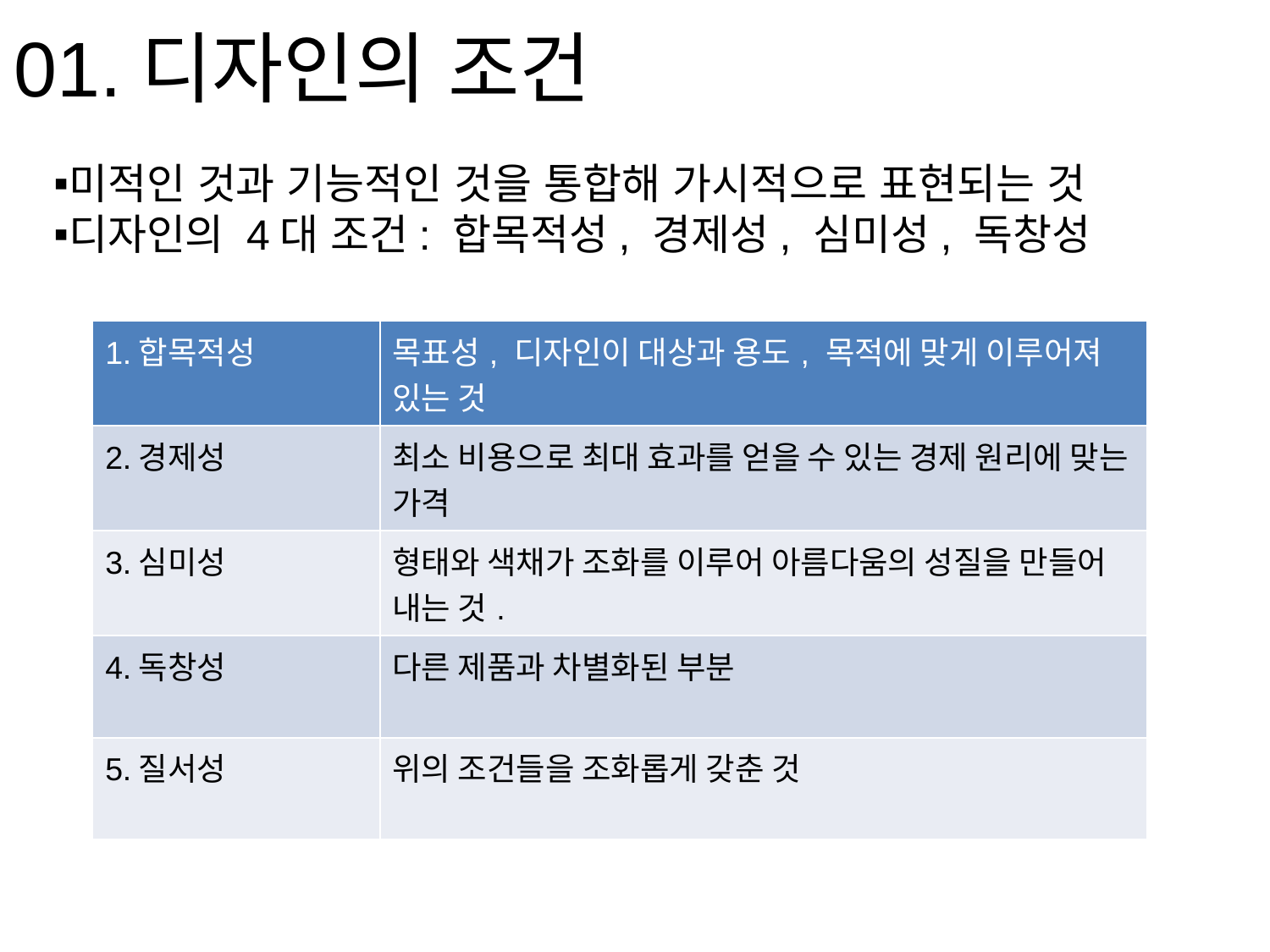

# 01.디자인의 조건
미적인 것과 기능적인 것을 통합해 가시적으로 표현되는 것
디자인의 4대 조건: 합목적성, 경제성, 심미성, 독창성
| 1.합목적성 | 목표성, 디자인이 대상과 용도, 목적에 맞게 이루어져 있는 것 |
| --- | --- |
| 2.경제성 | 최소 비용으로 최대 효과를 얻을 수 있는 경제 원리에 맞는 가격 |
| 3.심미성 | 형태와 색채가 조화를 이루어 아름다움의 성질을 만들어 내는 것. |
| 4.독창성 | 다른 제품과 차별화된 부분 |
| 5.질서성 | 위의 조건들을 조화롭게 갖춘 것 |